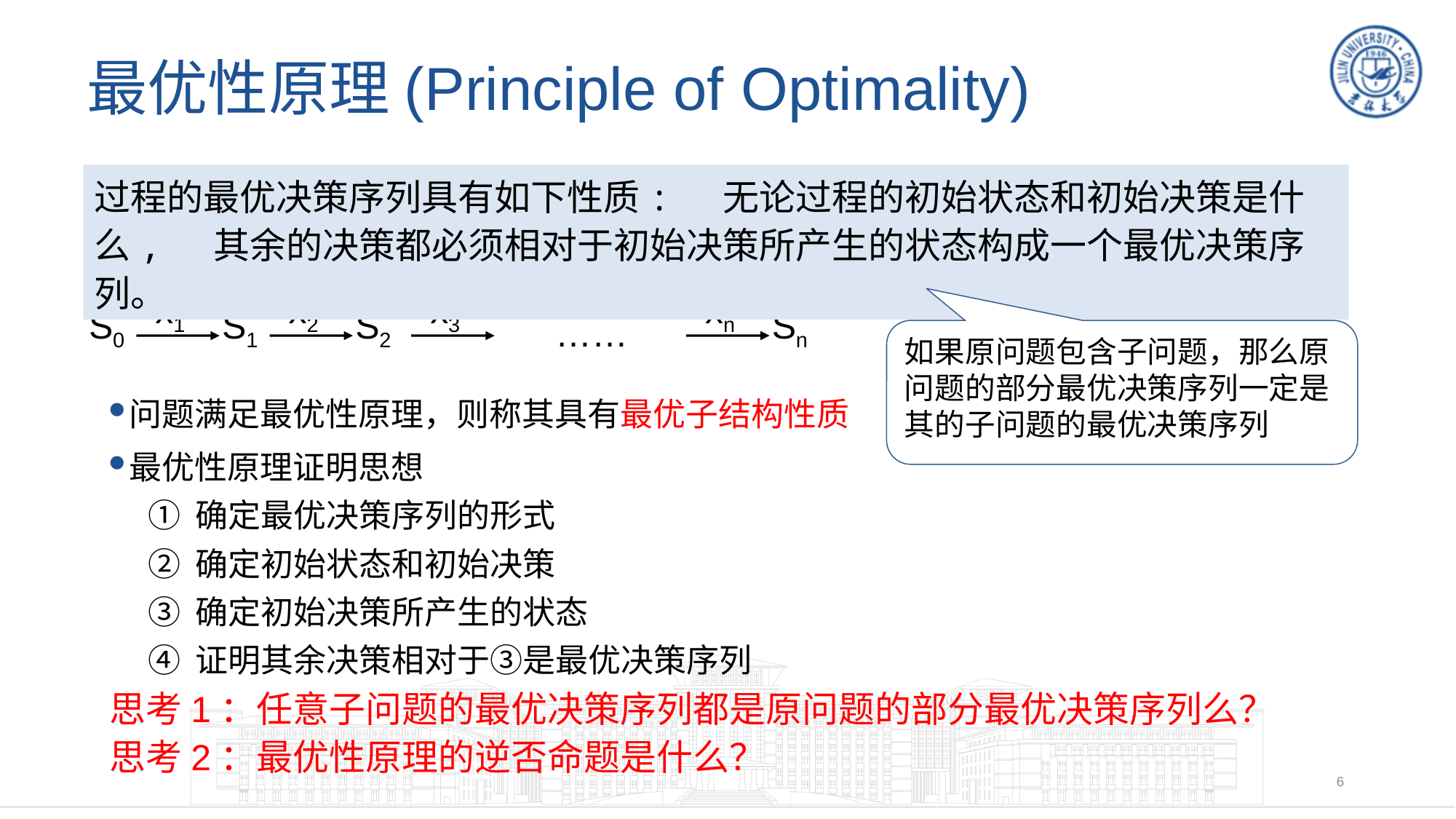

# 最优性原理(Principle of Optimality)
过程的最优决策序列具有如下性质:  无论过程的初始状态和初始决策是什么,  其余的决策都必须相对于初始决策所产生的状态构成一个最优决策序列。
x1
x2
x3
xn
S0
S1
S2
Sn
……

如果原问题包含子问题，那么原问题的部分最优决策序列一定是其的子问题的最优决策序列
问题满足最优性原理，则称其具有最优子结构性质
最优性原理证明思想
① 确定最优决策序列的形式
② 确定初始状态和初始决策
③ 确定初始决策所产生的状态
④ 证明其余决策相对于③是最优决策序列
思考1：任意子问题的最优决策序列都是原问题的部分最优决策序列么？
思考2：最优性原理的逆否命题是什么？
6